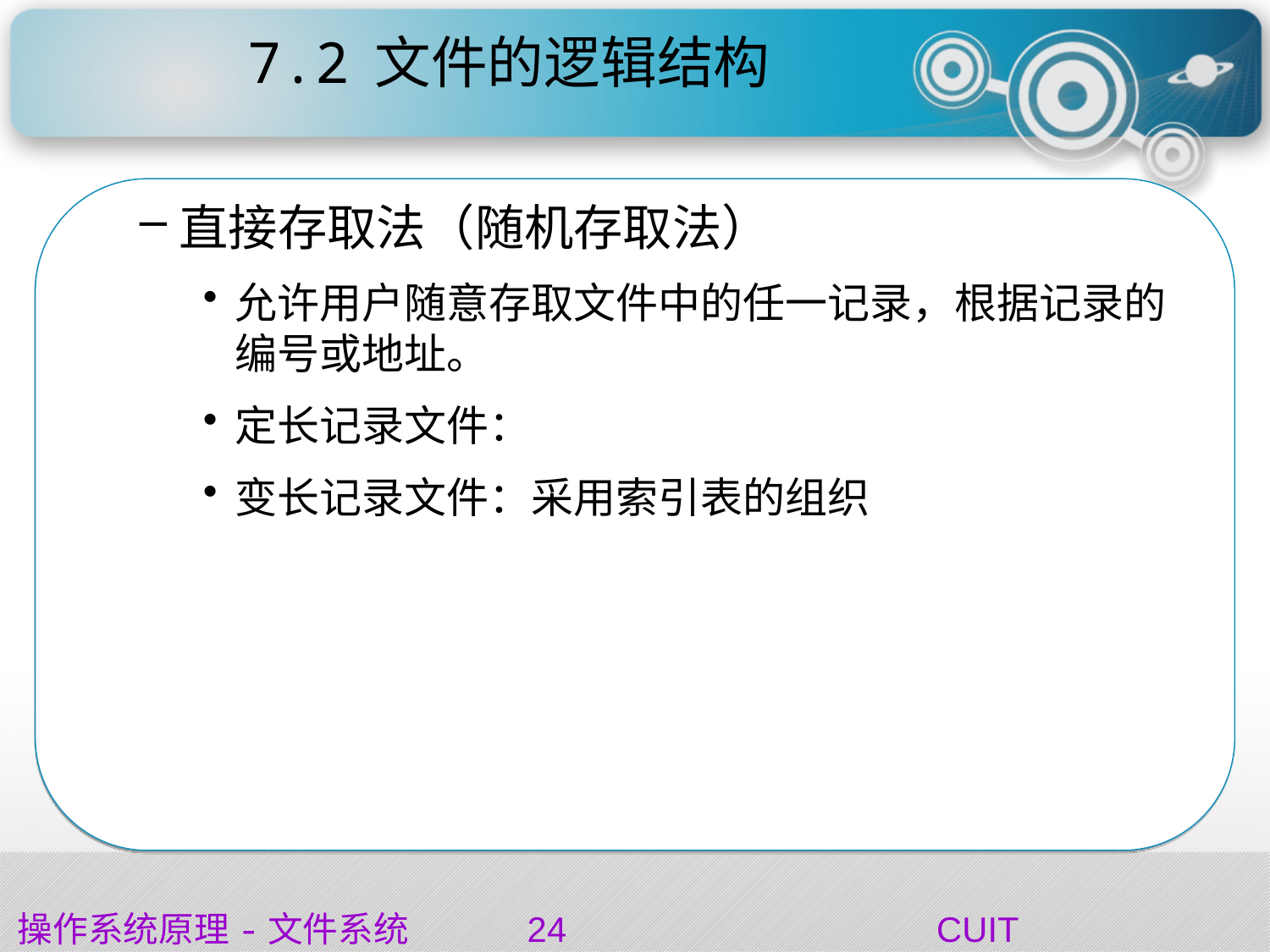

# 7.2	文件的逻辑结构
直接存取法（随机存取法）
允许用户随意存取文件中的任一记录，根据记录的编号或地址。
定长记录文件：
变长记录文件：采用索引表的组织